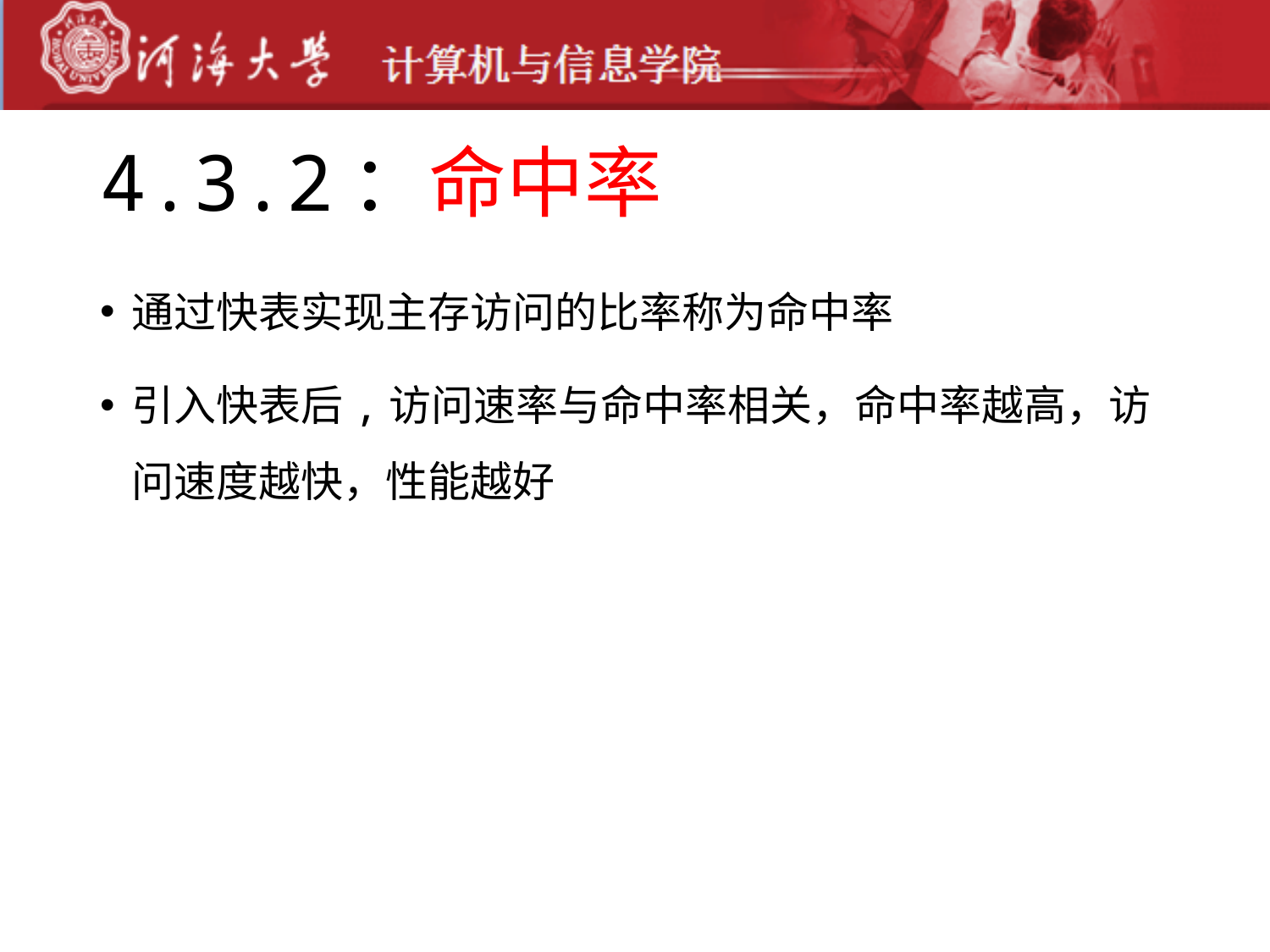

# 4.3.2：命中率
通过快表实现主存访问的比率称为命中率
引入快表后,访问速率与命中率相关，命中率越高，访问速度越快，性能越好